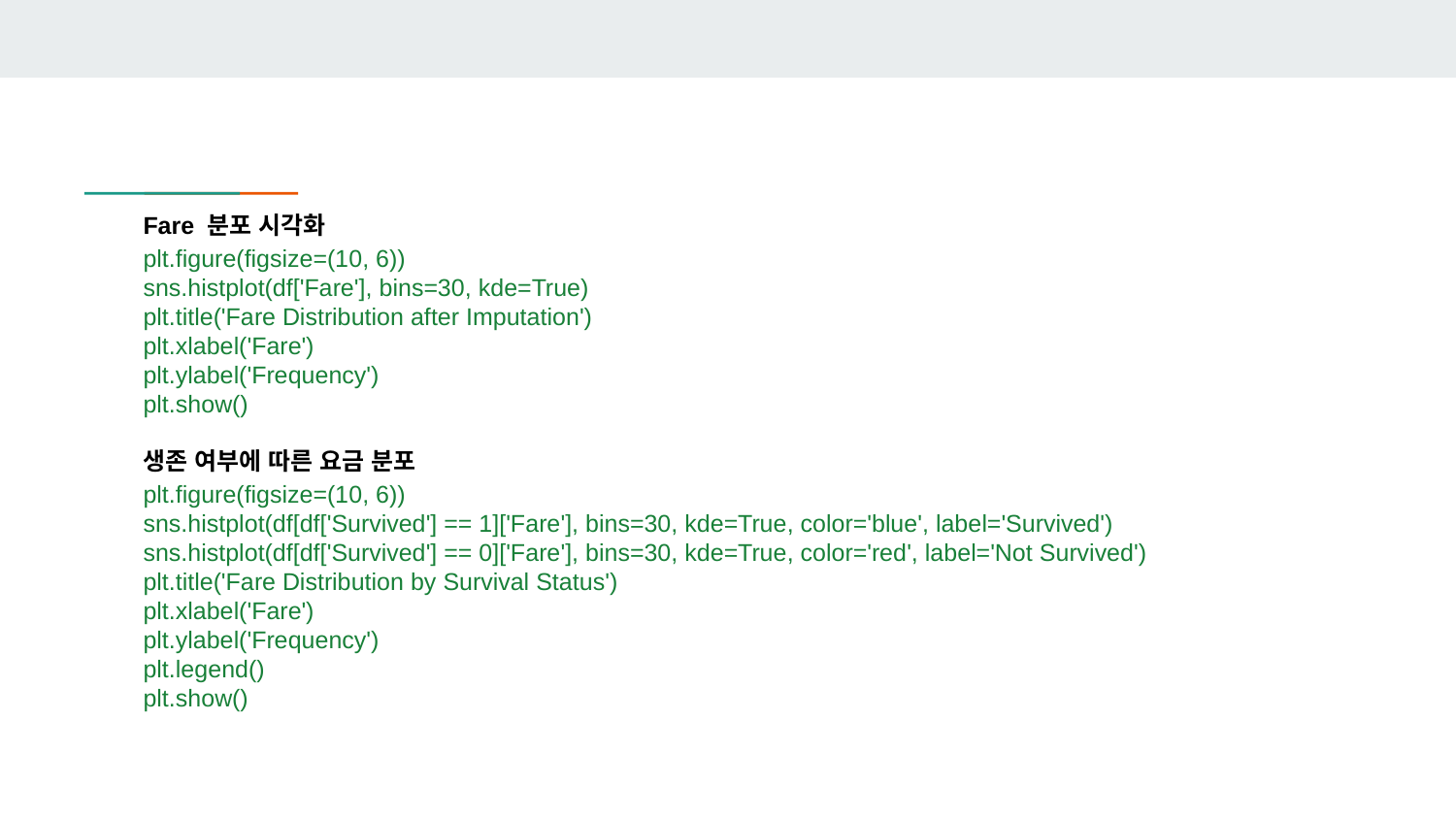

Fare 분포 시각화
plt.figure(figsize=(10, 6))
sns.histplot(df['Fare'], bins=30, kde=True)
plt.title('Fare Distribution after Imputation')
plt.xlabel('Fare')
plt.ylabel('Frequency')
plt.show()
생존 여부에 따른 요금 분포
plt.figure(figsize=(10, 6))
sns.histplot(df[df['Survived'] == 1]['Fare'], bins=30, kde=True, color='blue', label='Survived')
sns.histplot(df[df['Survived'] == 0]['Fare'], bins=30, kde=True, color='red', label='Not Survived')
plt.title('Fare Distribution by Survival Status')
plt.xlabel('Fare')
plt.ylabel('Frequency')
plt.legend()
plt.show()